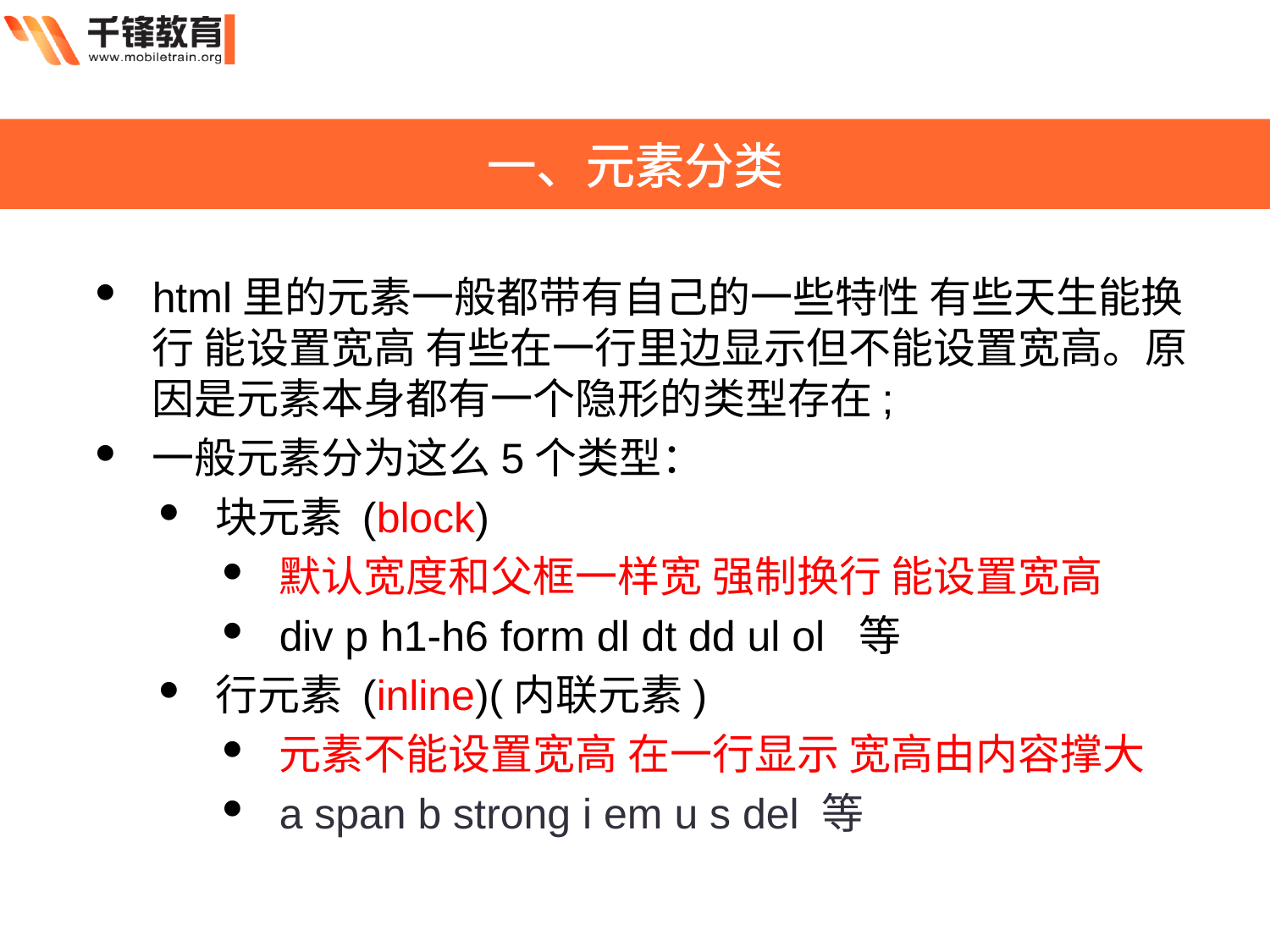

一、元素分类
html里的元素一般都带有自己的一些特性 有些天生能换行 能设置宽高 有些在一行里边显示但不能设置宽高。原因是元素本身都有一个隐形的类型存在;
一般元素分为这么5个类型：
块元素 (block)
默认宽度和父框一样宽 强制换行 能设置宽高
div p h1-h6 form dl dt dd ul ol  等
行元素 (inline)(内联元素)
元素不能设置宽高 在一行显示 宽高由内容撑大
a span b strong i em u s del 等